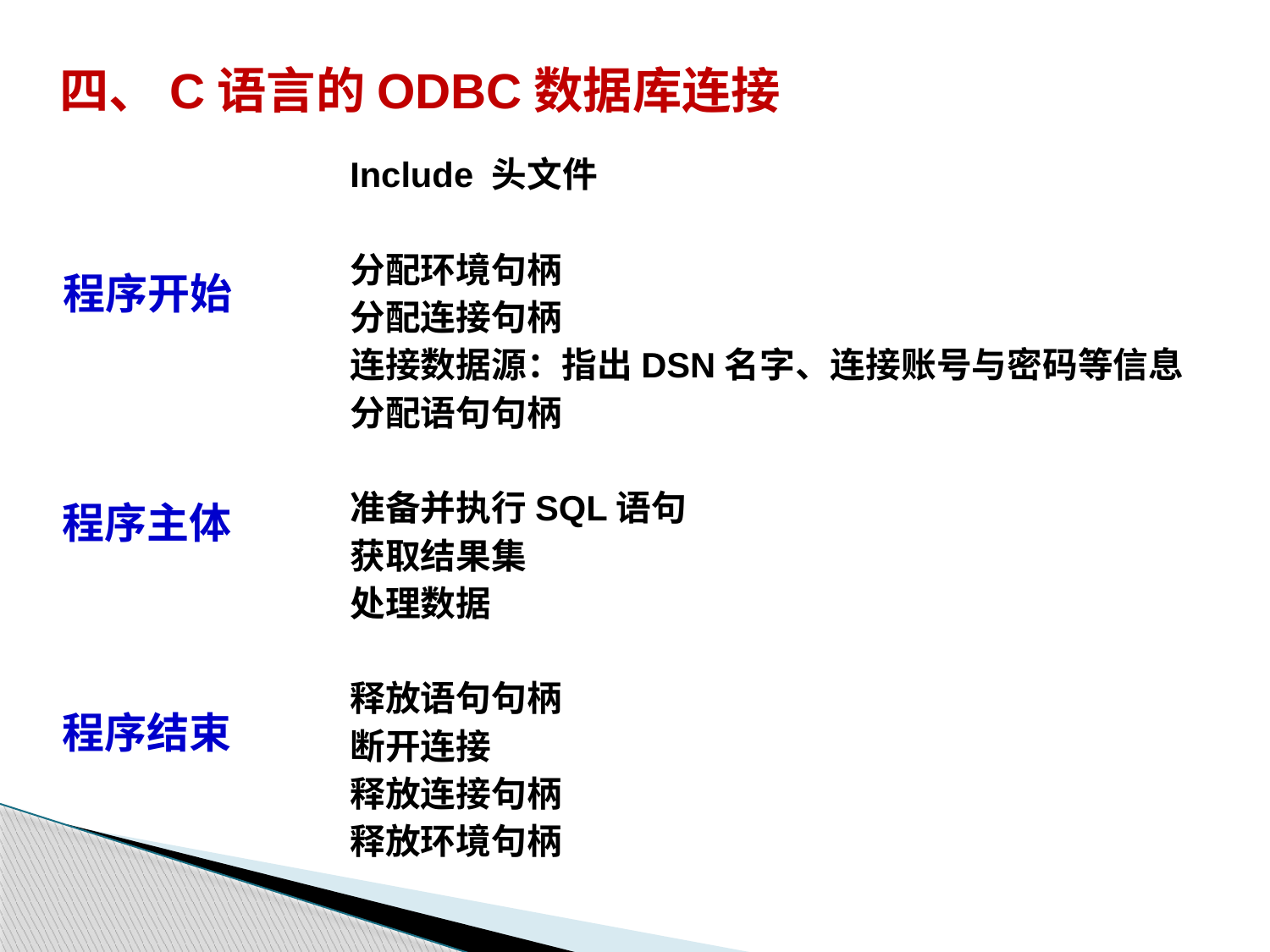

四、C语言的ODBC数据库连接
Include 头文件

分配环境句柄
分配连接句柄
连接数据源：指出DSN名字、连接账号与密码等信息
分配语句句柄

准备并执行SQL语句
获取结果集
处理数据

释放语句句柄
断开连接
释放连接句柄
释放环境句柄
程序开始
程序主体
程序结束